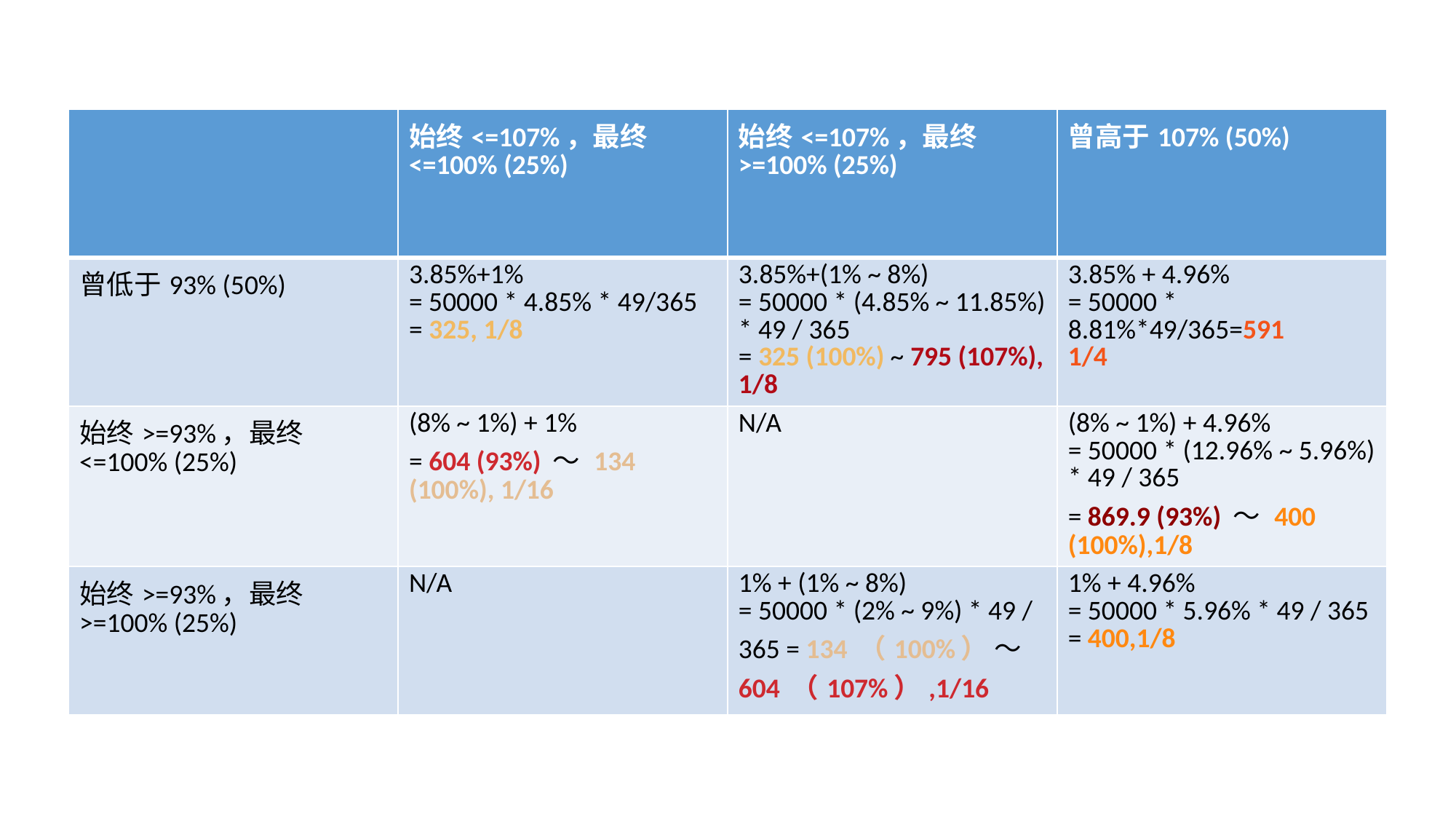

|  | 始终<=107%，最终<=100% (25%) | 始终<=107%，最终>=100% (25%) | 曾高于107% (50%) |
| --- | --- | --- | --- |
| 曾低于93% (50%) | 3.85%+1% = 50000 \* 4.85% \* 49/365 = 325, 1/8 | 3.85%+(1% ~ 8%) = 50000 \* (4.85% ~ 11.85%) \* 49 / 365 = 325 (100%) ~ 795 (107%), 1/8 | 3.85% + 4.96% = 50000 \* 8.81%\*49/365=591 1/4 |
| 始终>=93%，最终<=100% (25%) | (8% ~ 1%) + 1% = 604 (93%) ～ 134 (100%), 1/16 | N/A | (8% ~ 1%) + 4.96% = 50000 \* (12.96% ~ 5.96%) \* 49 / 365 = 869.9 (93%) ～ 400 (100%),1/8 |
| 始终>=93%，最终>=100% (25%) | N/A | 1% + (1% ~ 8%) = 50000 \* (2% ~ 9%) \* 49 / 365 = 134 （100%） ～ 604 （107%）,1/16 | 1% + 4.96% = 50000 \* 5.96% \* 49 / 365 = 400,1/8 |